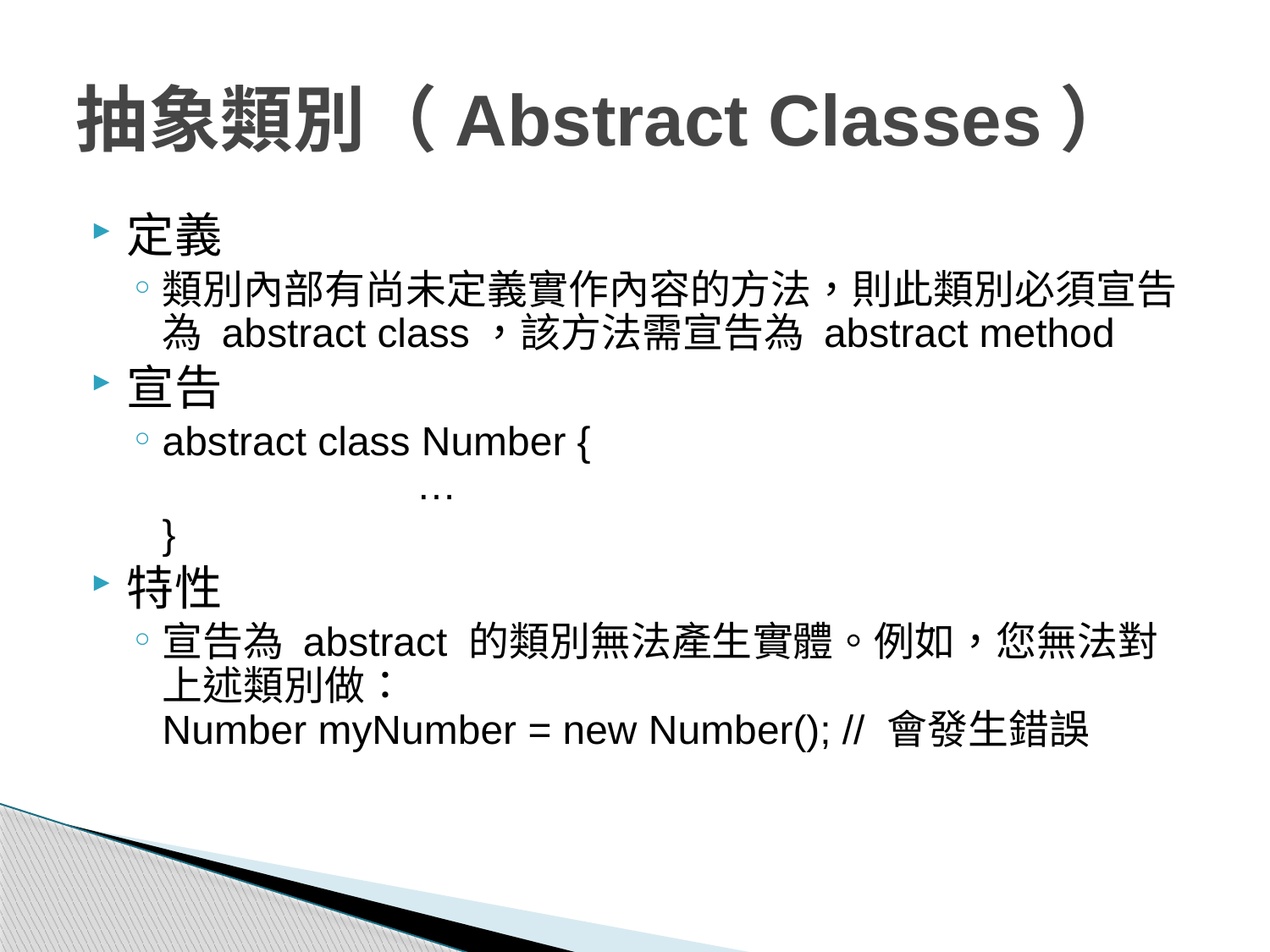

# 抽象類別（Abstract Classes）
定義
類別內部有尚未定義實作內容的方法，則此類別必須宣告為 abstract class，該方法需宣告為 abstract method
宣告
abstract class Number {
		…
	}
特性
宣告為 abstract 的類別無法產生實體。例如，您無法對上述類別做：
Number myNumber = new Number(); // 會發生錯誤